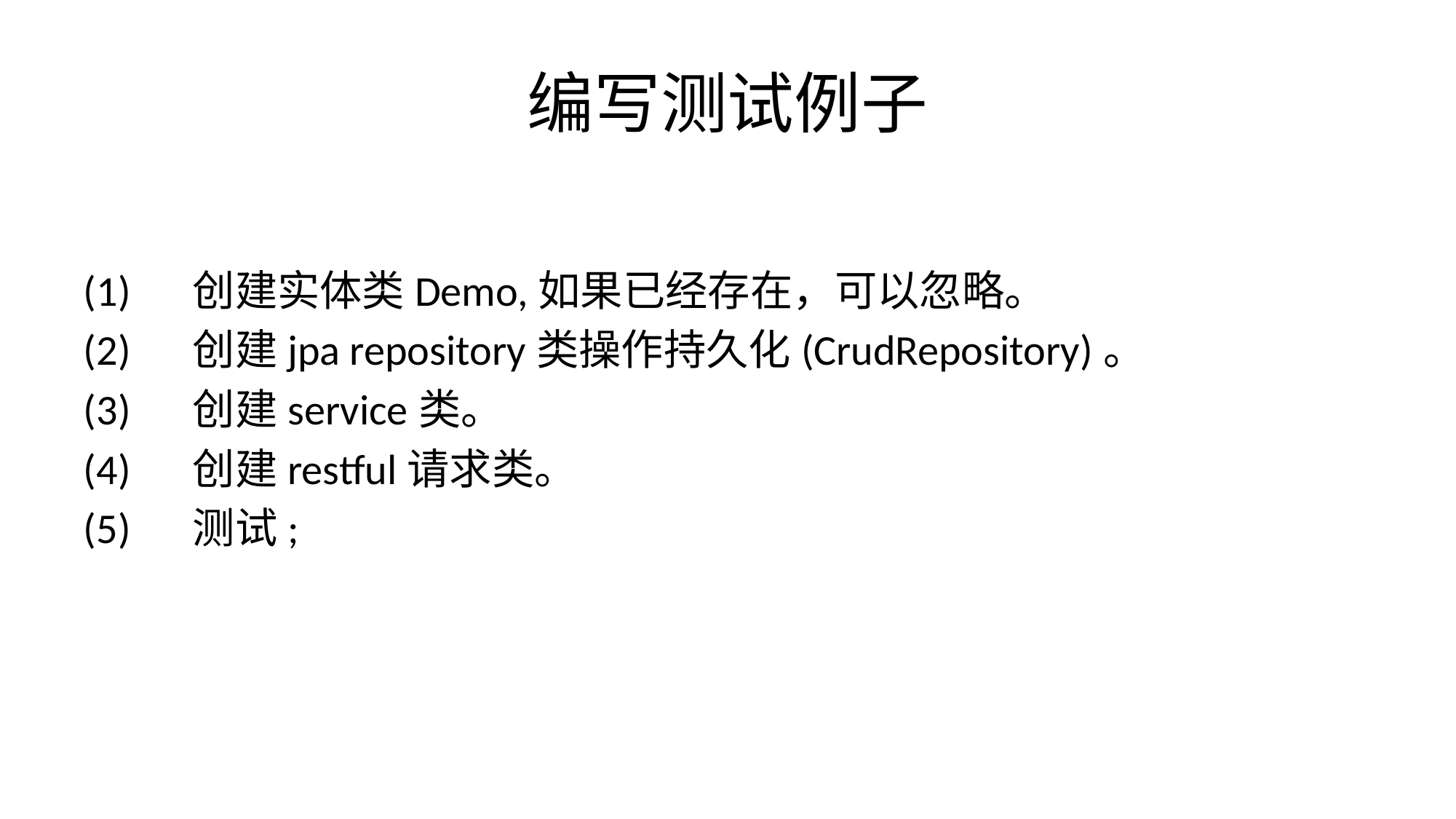

# 编写测试例子

(1)	创建实体类Demo,如果已经存在，可以忽略。
(2)	创建jpa repository类操作持久化(CrudRepository)。
(3)	创建service类。
(4)	创建restful请求类。
(5)	测试;